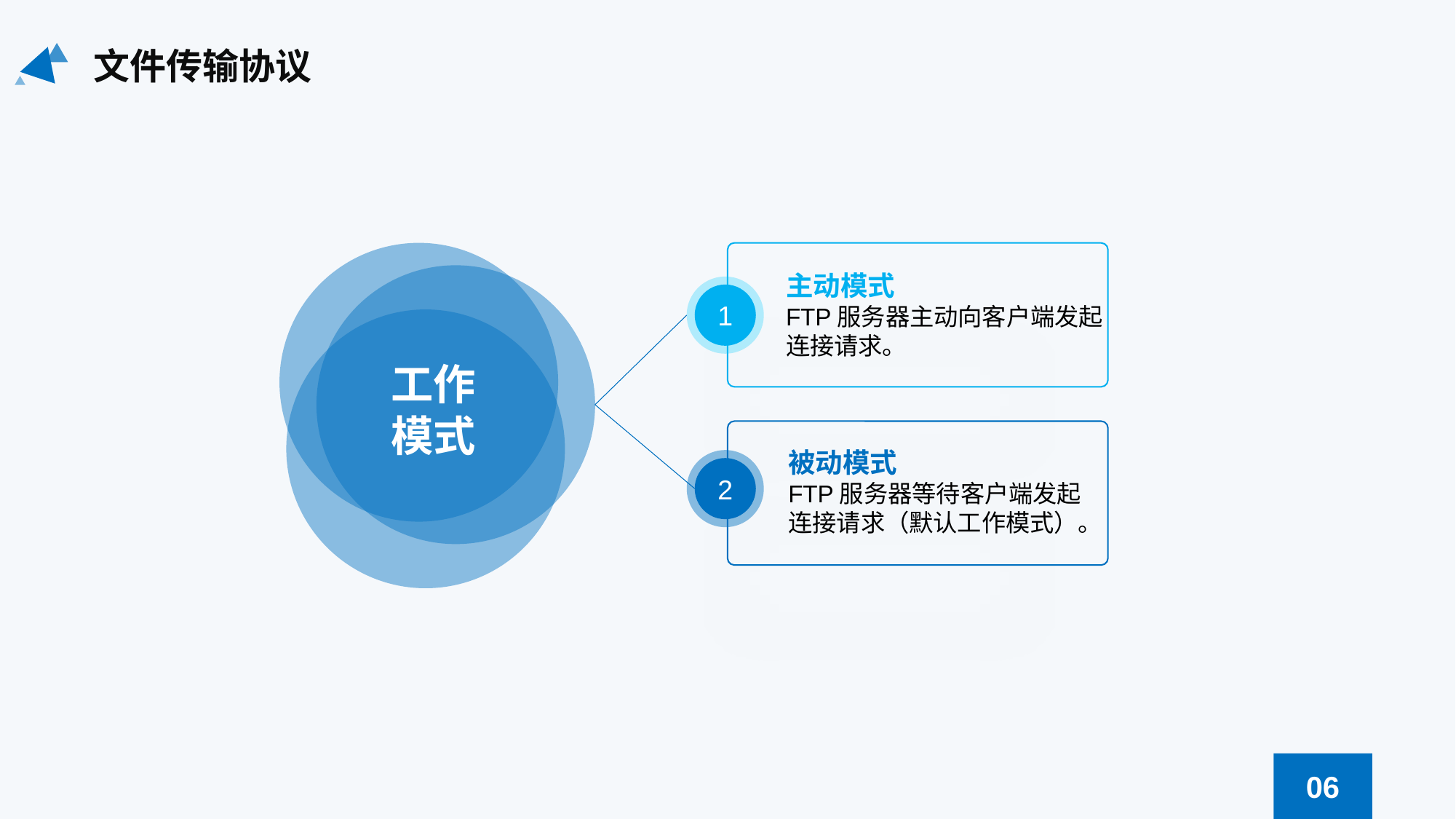

文件传输协议

主动模式
FTP服务器主动向客户端发起连接请求。

1

工作
模式

被动模式
FTP服务器等待客户端发起连接请求（默认工作模式）。

2

06